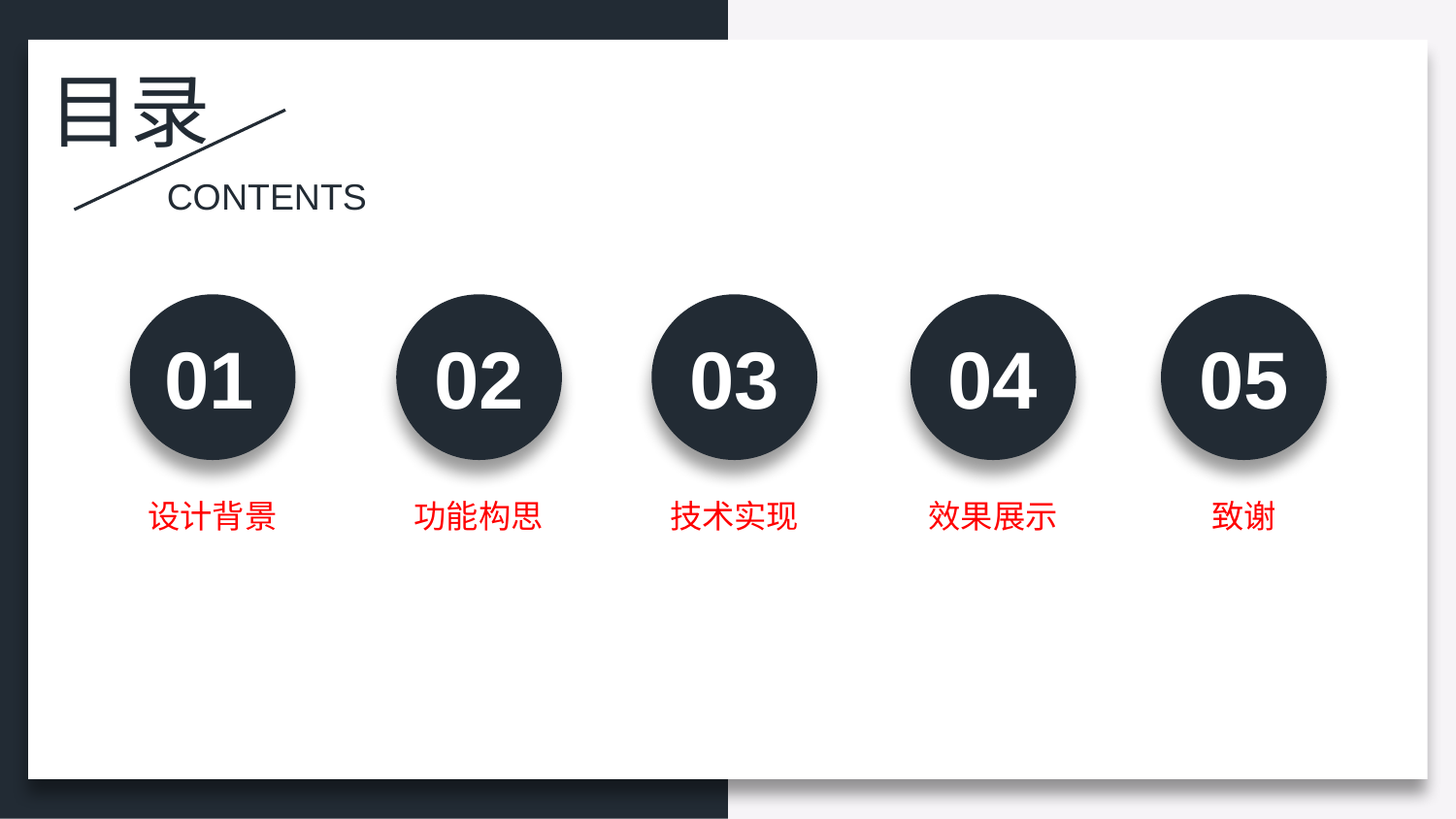

目录
CONTENTS

01
02
04
05
03
设计背景
功能构思
技术实现
效果展示
致谢